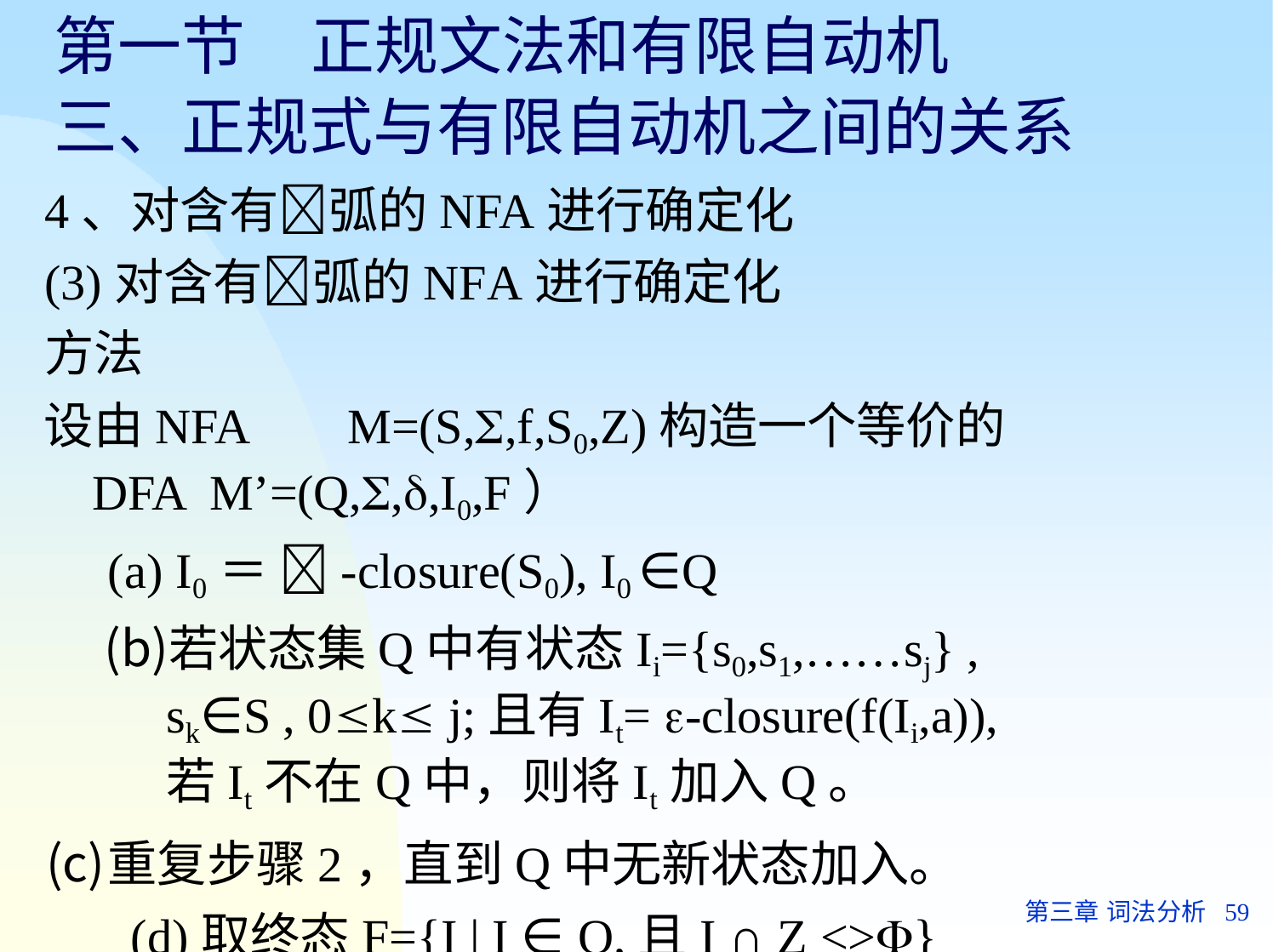

# 第一节	正规文法和有限自动机
三、正规式与有限自动机之间的关系
4、对含有ε弧的NFA进行确定化 (3)对含有ε弧的NFA进行确定化方法
设由NFA	M=(S,Σ,f,S0,Z)构造一个等价的DFA  M’=(Q,Σ,δ,I0,F）
I0＝ ε-closure(S0), I0 ∈Q
若状态集Q中有状态Ii={s0,s1,……sj} , sk∈S , 0≤k≤ j;且有It= ε-closure(f(Ii,a)),若It不在Q中，则将It加入Q。
重复步骤2，直到Q中无新状态加入。  (d)取终态F={I | I ∈ Q,且I ∩ Z <>Φ}
第三章 词法分析	59